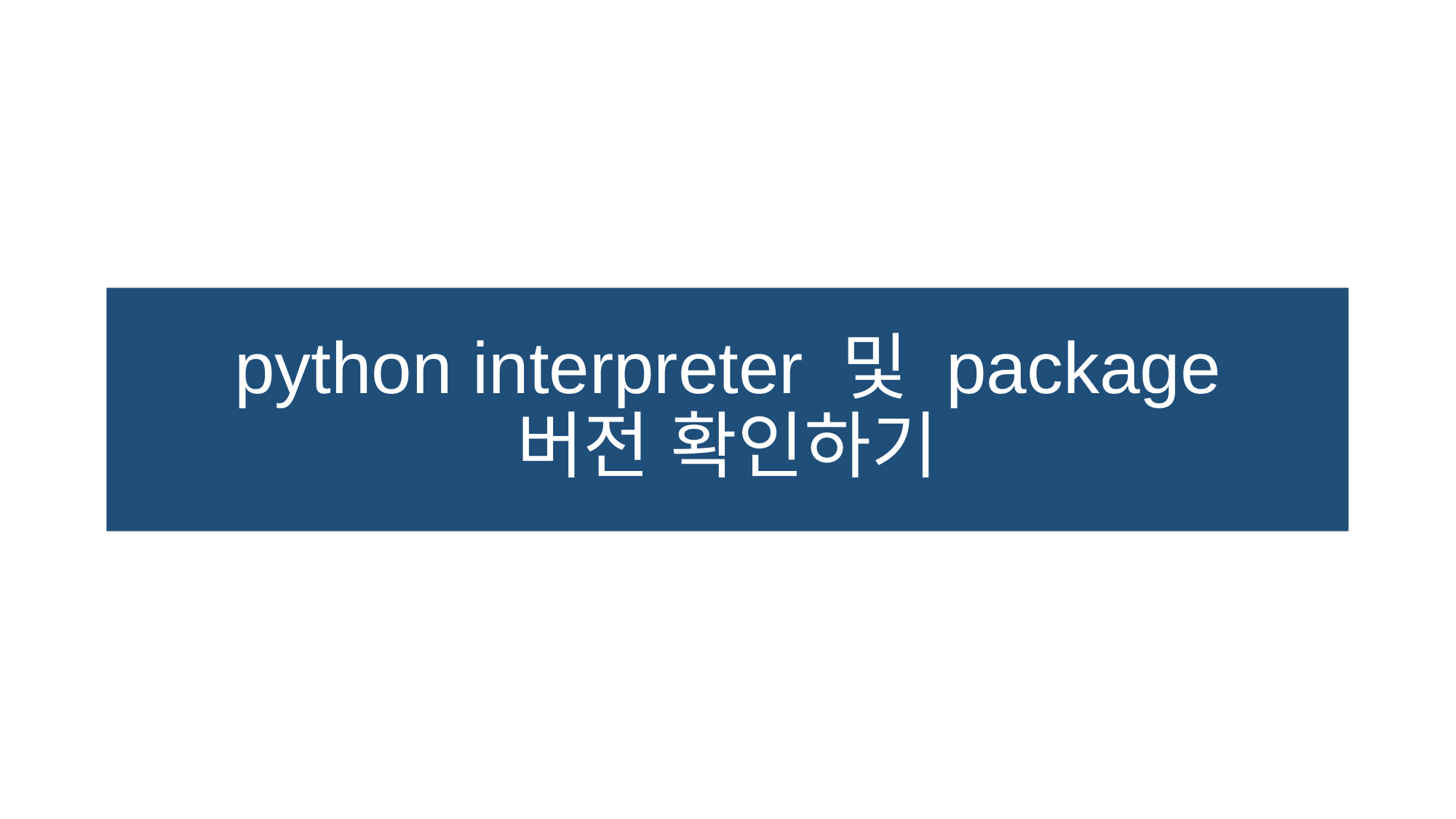

# python interpreter 및 package 버전 확인하기